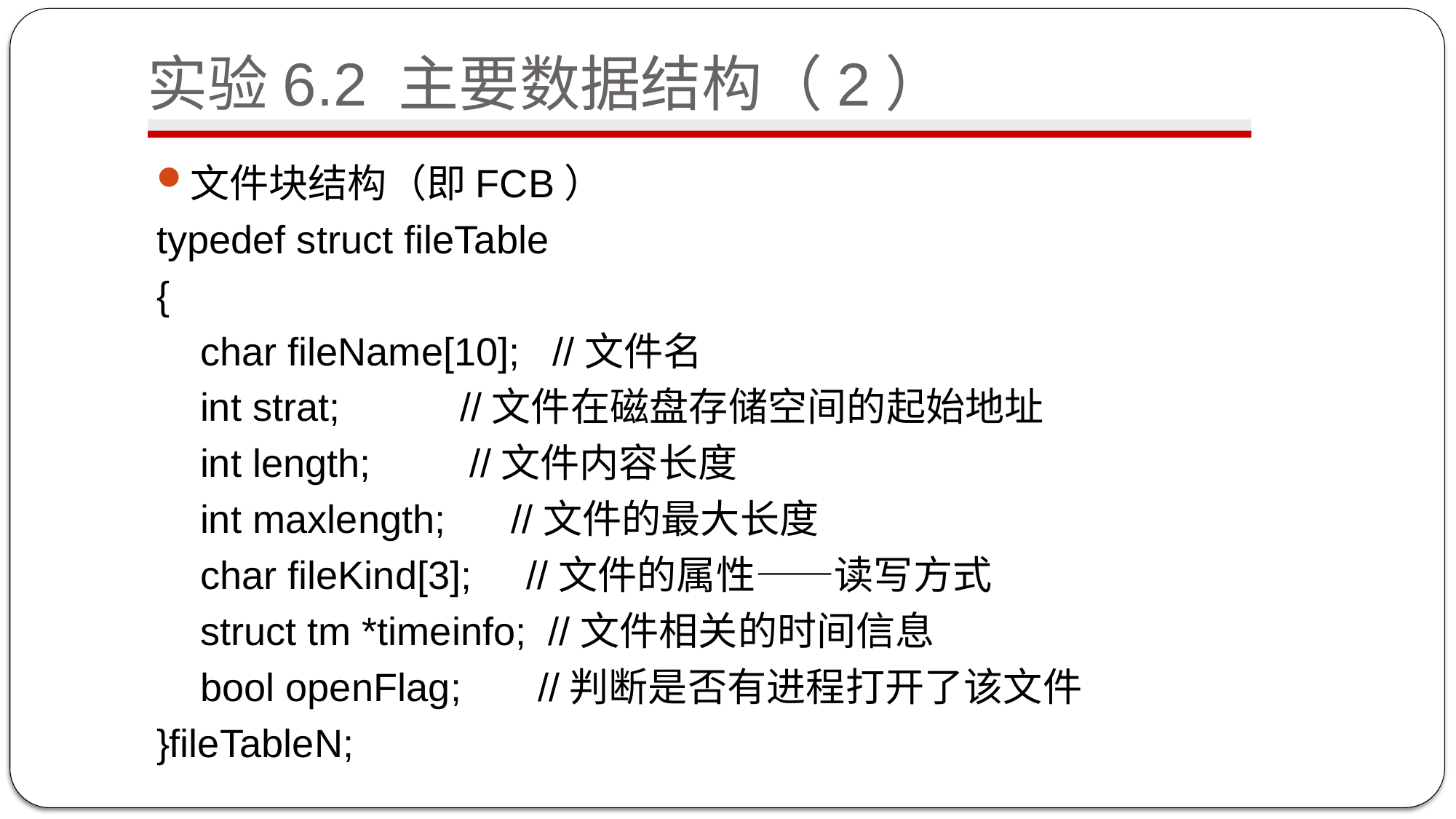

# 实验6.2 主要数据结构（2）
文件块结构（即FCB）
typedef struct fileTable
{
    char fileName[10];   //文件名
    int strat;           //文件在磁盘存储空间的起始地址
    int length;         //文件内容长度
    int maxlength;      //文件的最大长度
    char fileKind[3];     //文件的属性——读写方式
    struct tm *timeinfo;  //文件相关的时间信息
    bool openFlag;       //判断是否有进程打开了该文件
}fileTableN;